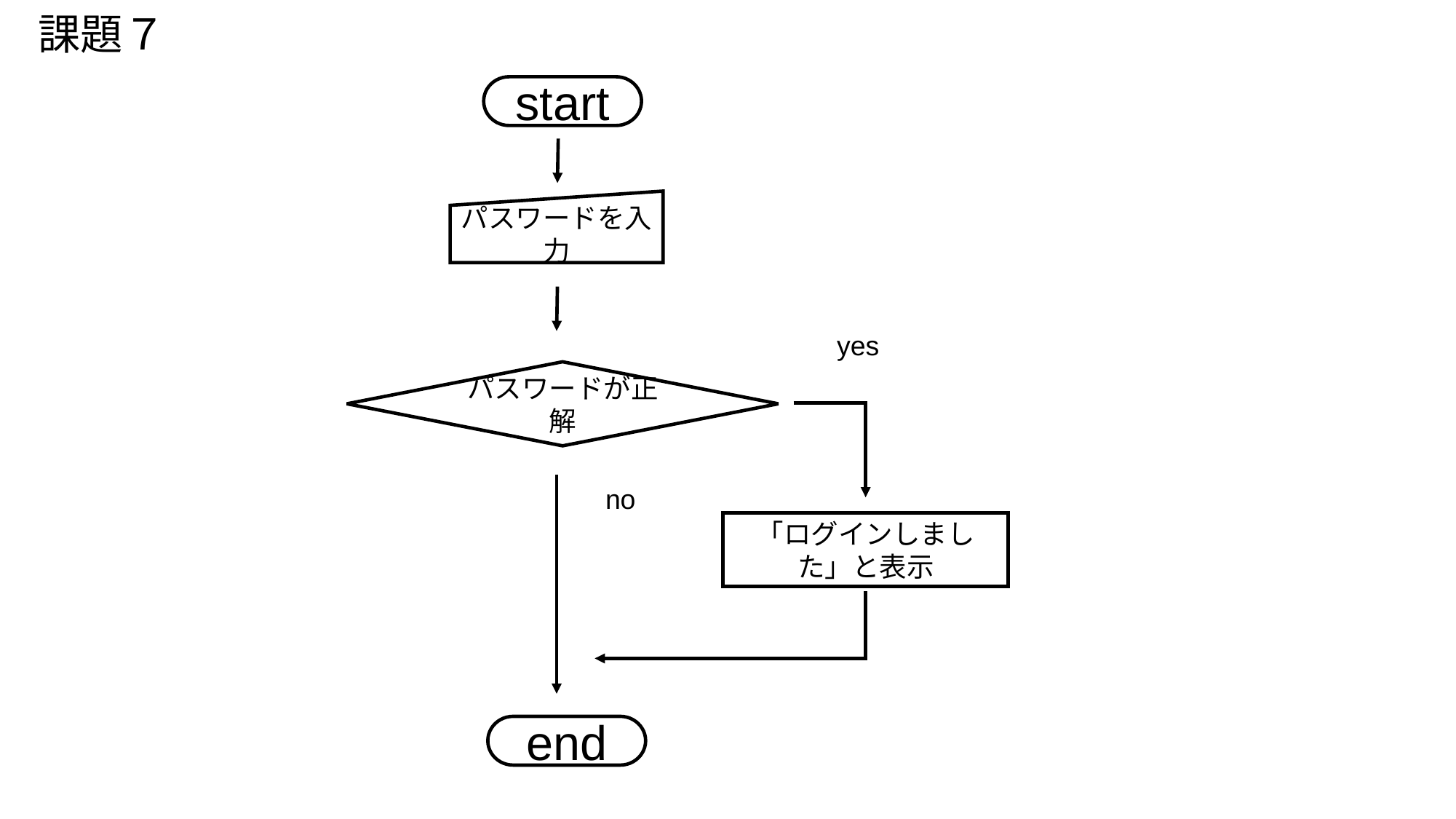

# 課題７
start
パスワードを入力
yes
パスワードが正解
no
「ログインしました」と表示
end